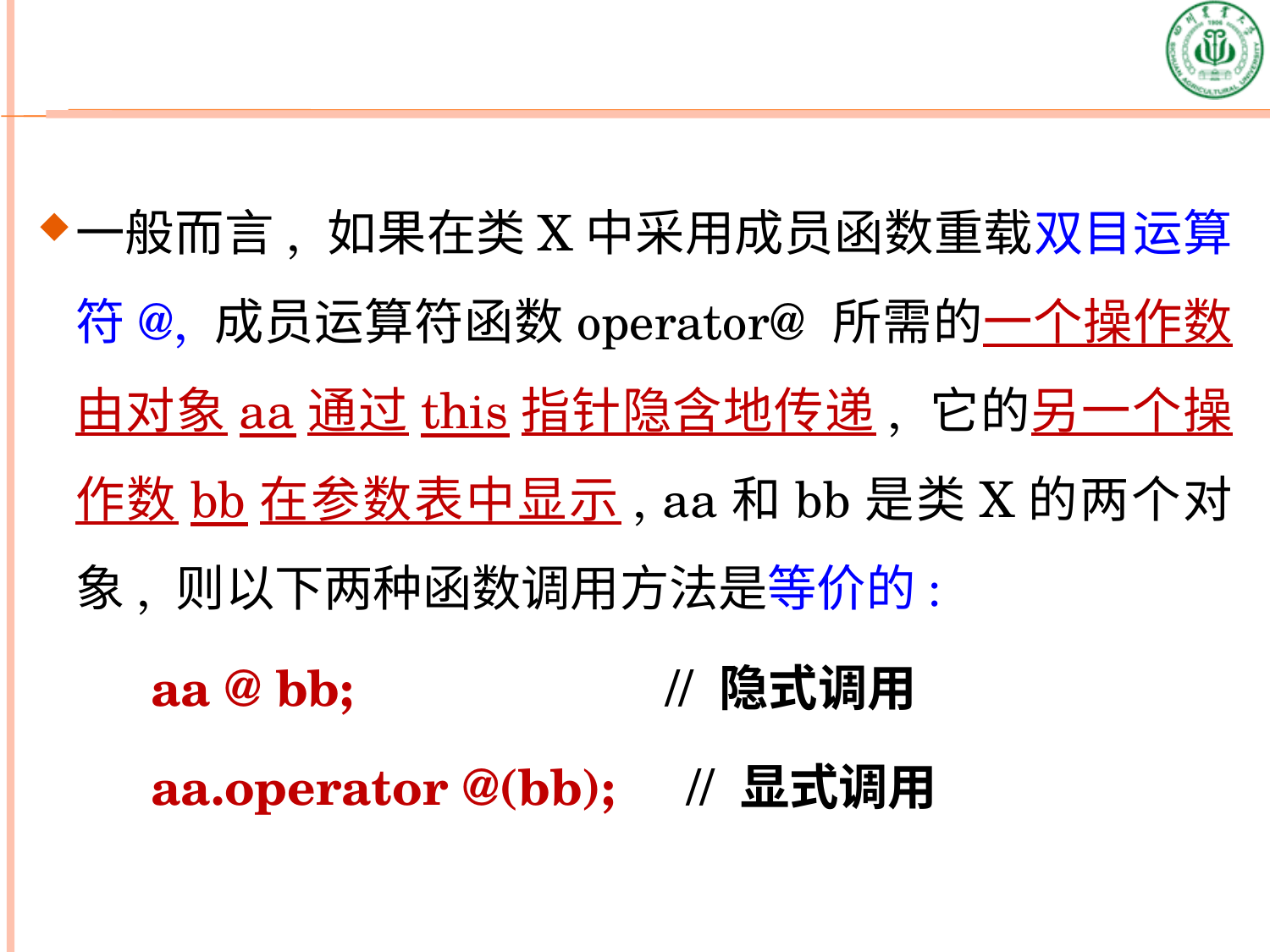

一般而言, 如果在类X中采用成员函数重载双目运算符@, 成员运算符函数operator@ 所需的一个操作数由对象aa通过this指针隐含地传递, 它的另一个操作数bb在参数表中显示, aa和bb是类X的两个对象, 则以下两种函数调用方法是等价的:
        aa @ bb;                      // 隐式调用
        aa.operator @(bb);     // 显式调用